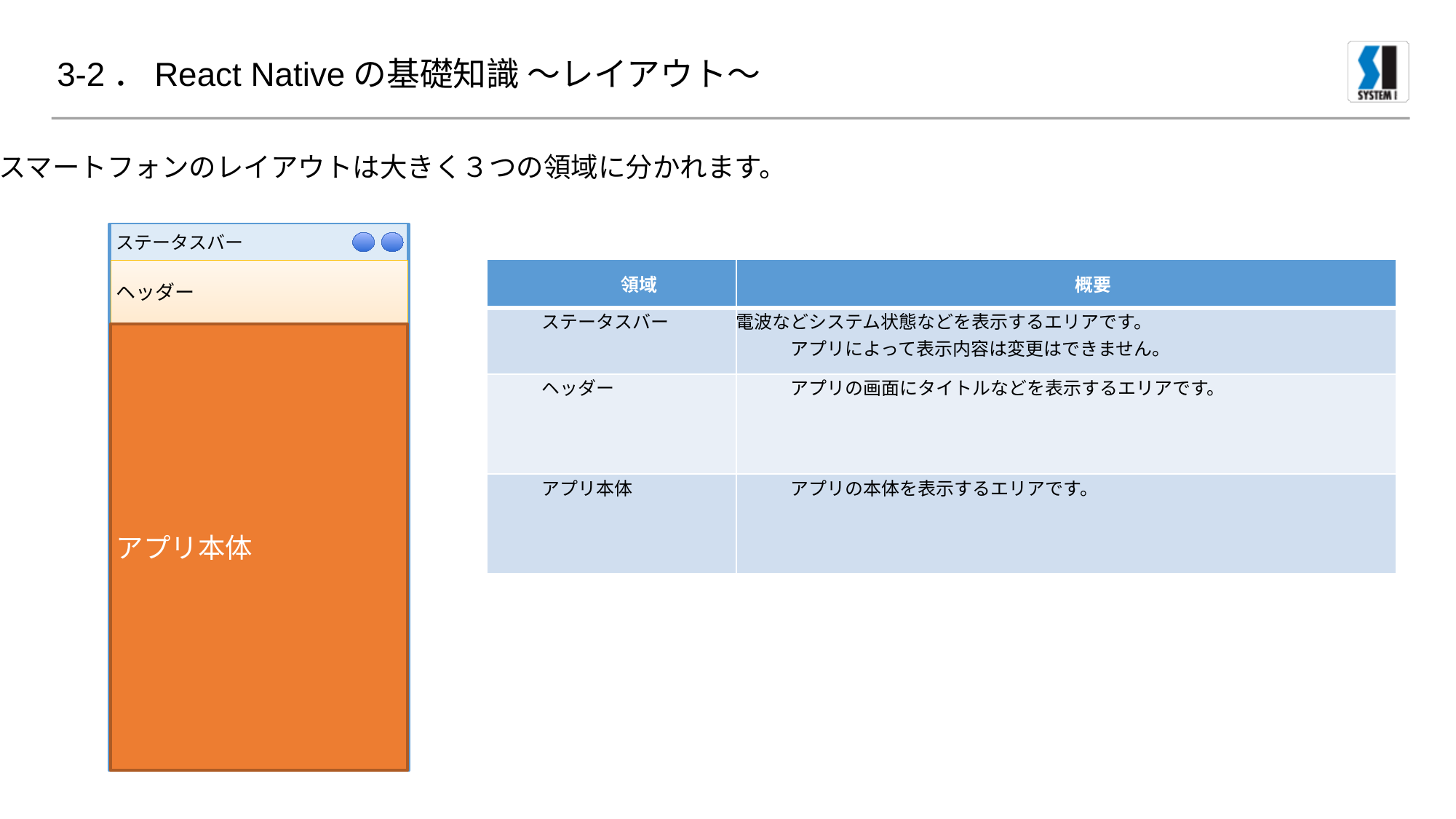

# 3-2．React Nativeの基礎知識 ～レイアウト～
スマートフォンのレイアウトは大きく３つの領域に分かれます。
ステータスバー

| 領域 | 概要 |
| --- | --- |
| ステータスバー | 電波などシステム状態などを表示するエリアです。 アプリによって表示内容は変更はできません。 |
| ヘッダー | アプリの画面にタイトルなどを表示するエリアです。 |
| アプリ本体 | アプリの本体を表示するエリアです。 |
ヘッダー
アプリ本体